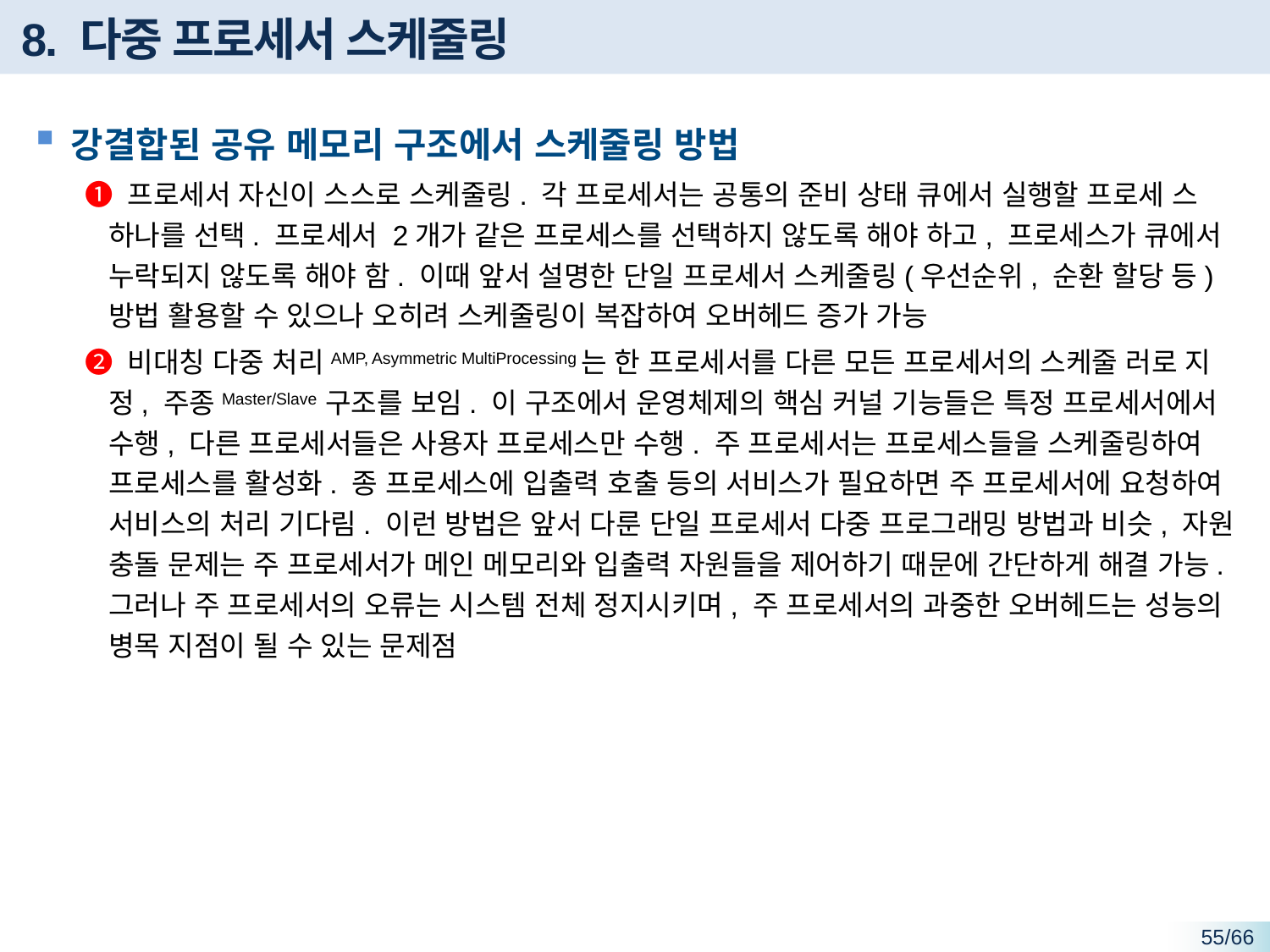

# 8. 다중 프로세서 스케줄링
강결합된 공유 메모리 구조에서 스케줄링 방법
❶ 프로세서 자신이 스스로 스케줄링. 각 프로세서는 공통의 준비 상태 큐에서 실행할 프로세 스 하나를 선택. 프로세서 2개가 같은 프로세스를 선택하지 않도록 해야 하고, 프로세스가 큐에서 누락되지 않도록 해야 함. 이때 앞서 설명한 단일 프로세서 스케줄링(우선순위, 순환 할당 등) 방법 활용할 수 있으나 오히려 스케줄링이 복잡하여 오버헤드 증가 가능
❷ 비대칭 다중 처리AMP, Asymmetric MultiProcessing는 한 프로세서를 다른 모든 프로세서의 스케줄 러로 지정, 주종Master/Slave 구조를 보임. 이 구조에서 운영체제의 핵심 커널 기능들은 특정 프로세서에서 수행, 다른 프로세서들은 사용자 프로세스만 수행. 주 프로세서는 프로세스들을 스케줄링하여 프로세스를 활성화. 종 프로세스에 입출력 호출 등의 서비스가 필요하면 주 프로세서에 요청하여 서비스의 처리 기다림. 이런 방법은 앞서 다룬 단일 프로세서 다중 프로그래밍 방법과 비슷, 자원 충돌 문제는 주 프로세서가 메인 메모리와 입출력 자원들을 제어하기 때문에 간단하게 해결 가능. 그러나 주 프로세서의 오류는 시스템 전체 정지시키며, 주 프로세서의 과중한 오버헤드는 성능의 병목 지점이 될 수 있는 문제점